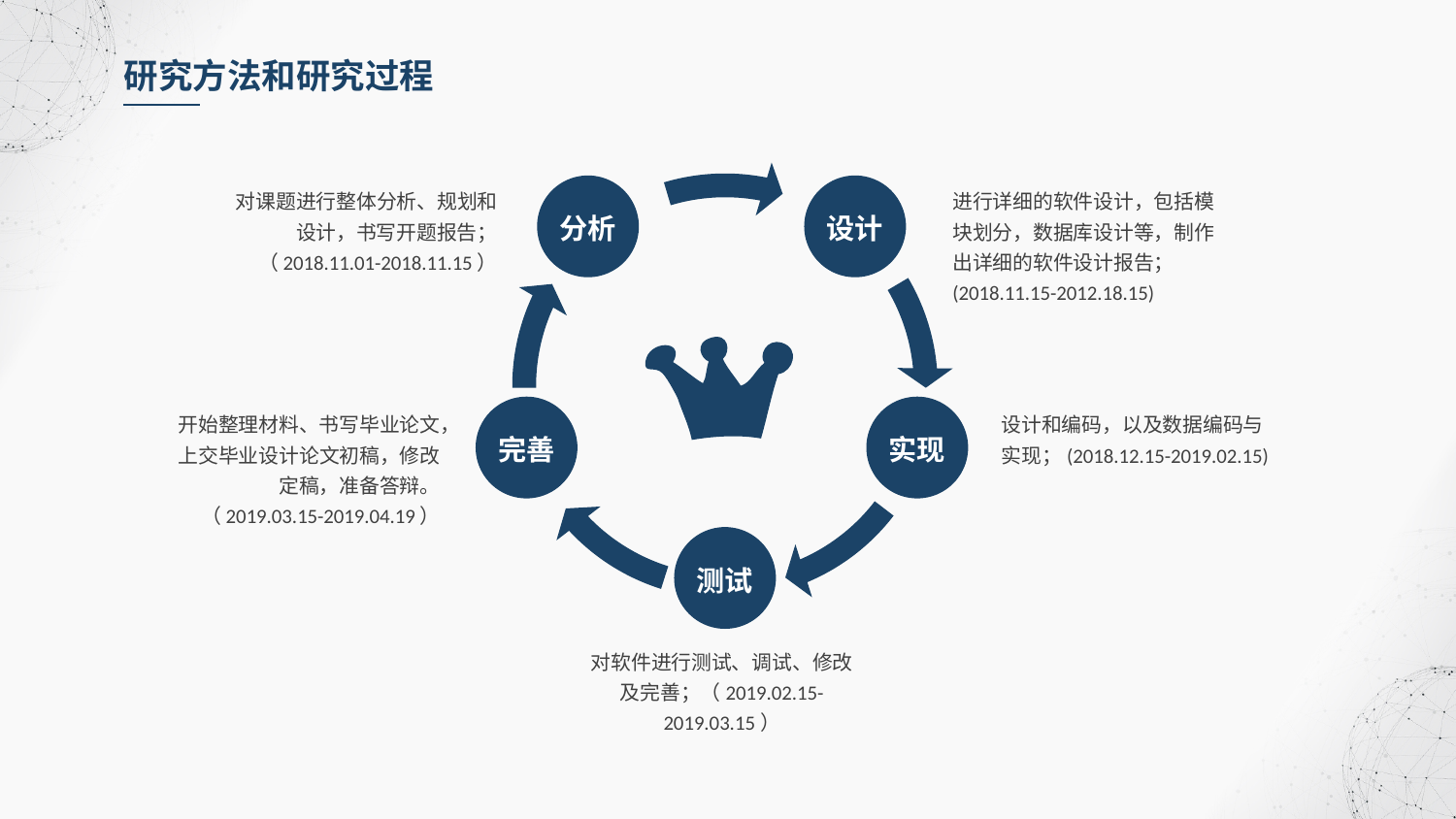

研究方法和研究过程

分析

设计
对课题进行整体分析、规划和设计，书写开题报告；（2018.11.01-2018.11.15）
进行详细的软件设计，包括模块划分，数据库设计等，制作出详细的软件设计报告；(2018.11.15-2012.18.15)

完善

实现
开始整理材料、书写毕业论文，上交毕业设计论文初稿，修改定稿，准备答辩。（2019.03.15-2019.04.19）
设计和编码，以及数据编码与实现；(2018.12.15-2019.02.15)

测试
对软件进行测试、调试、修改及完善；（2019.02.15-2019.03.15）